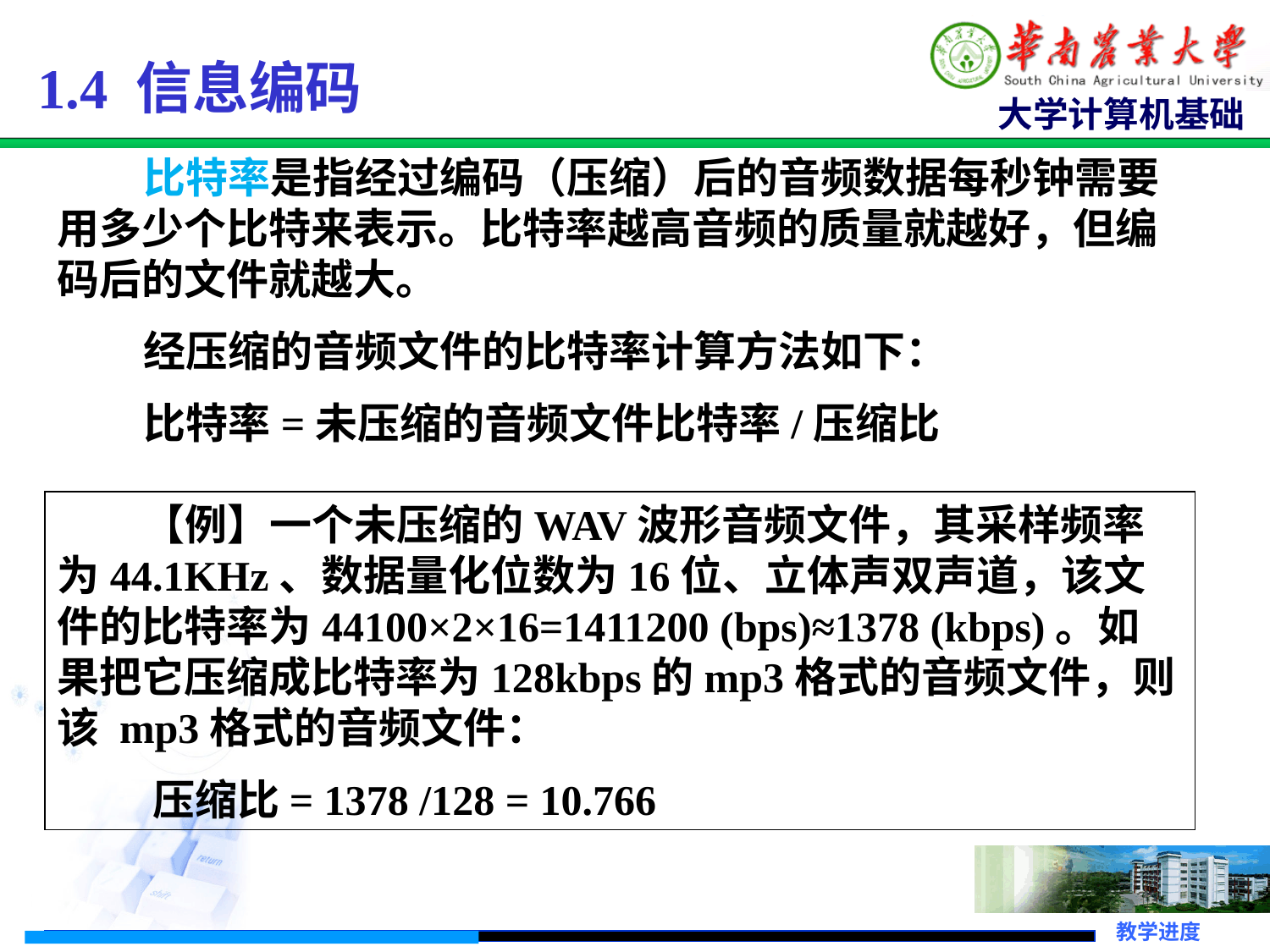

1.4 信息编码
        比特率是指经过编码（压缩）后的音频数据每秒钟需要用多少个比特来表示。比特率越高音频的质量就越好，但编码后的文件就越大。
        经压缩的音频文件的比特率计算方法如下：
        比特率=未压缩的音频文件比特率/压缩比
    【例】一个未压缩的WAV波形音频文件，其采样频率为44.1KHz、数据量化位数为16位、立体声双声道，该文件的比特率为44100×2×16=1411200 (bps)≈1378 (kbps)。如果把它压缩成比特率为128kbps的mp3格式的音频文件，则该 mp3格式的音频文件：
     压缩比= 1378 /128 = 10.766